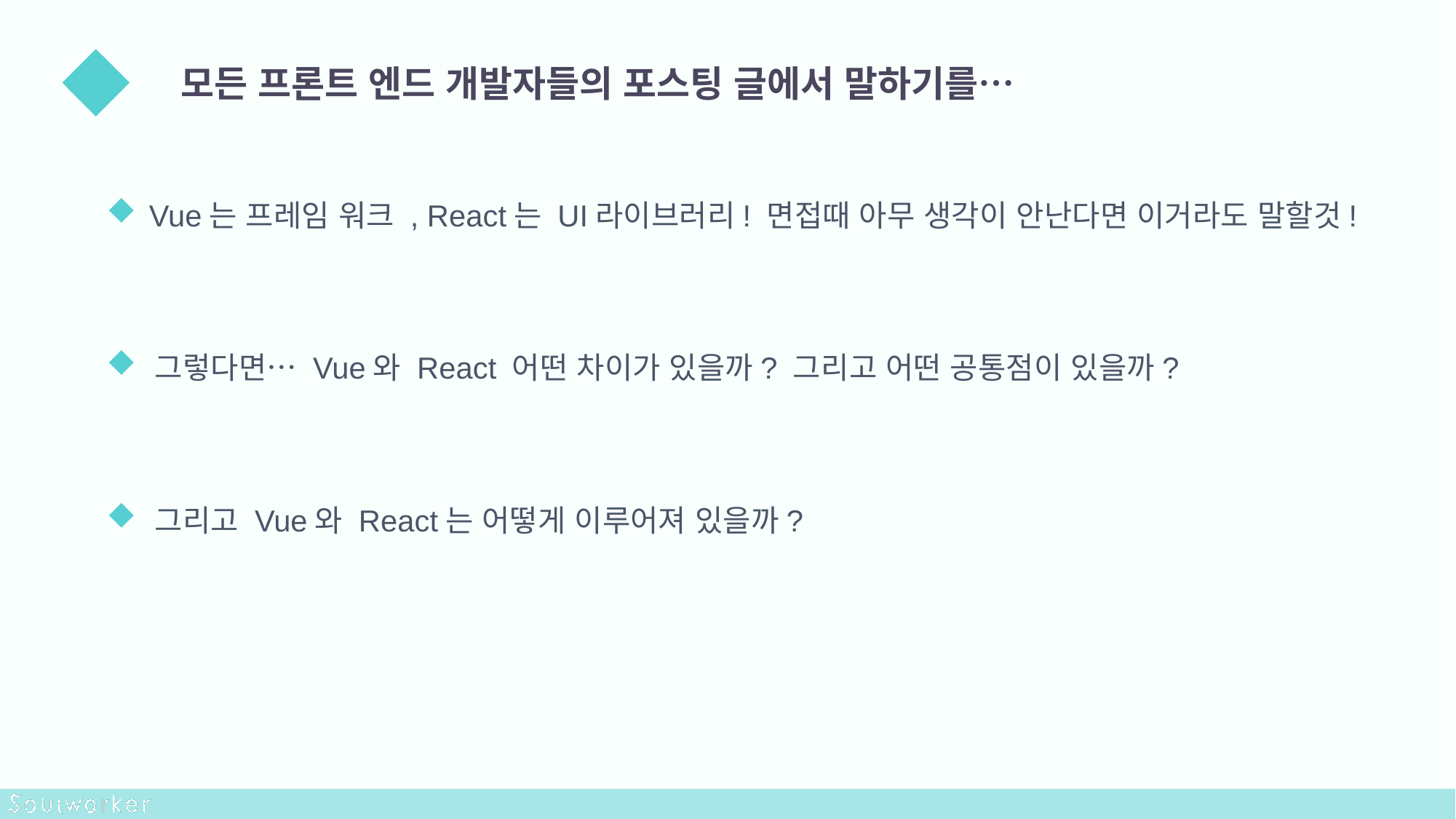

모든 프론트 엔드 개발자들의 포스팅 글에서 말하기를…
 Vue는 프레임 워크 , React는 UI라이브러리! 면접때 아무 생각이 안난다면 이거라도 말할것!
 그렇다면… Vue와 React 어떤 차이가 있을까? 그리고 어떤 공통점이 있을까?
 그리고 Vue와 React는 어떻게 이루어져 있을까?